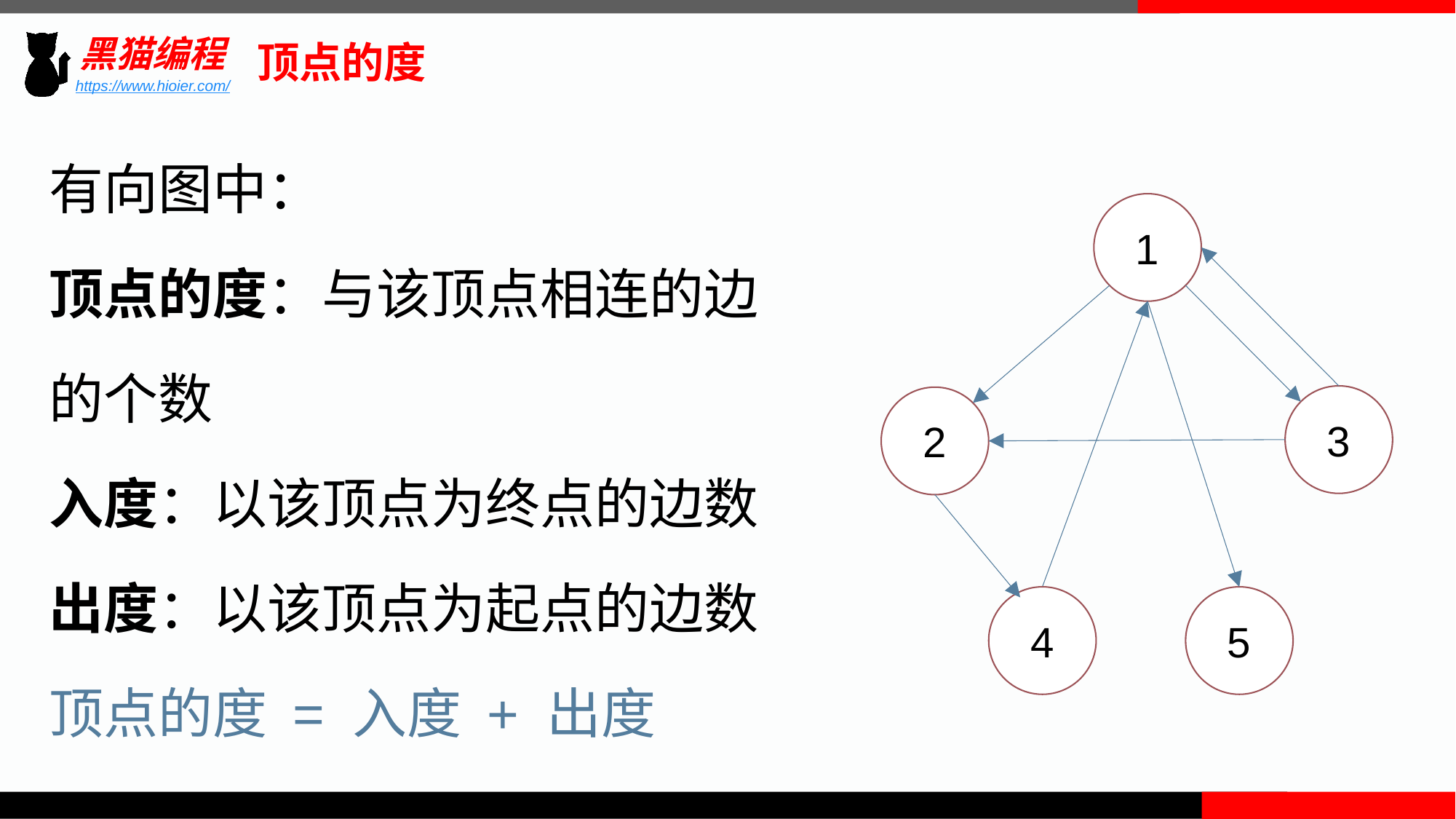

顶点的度
有向图中：
顶点的度：与该顶点相连的边的个数
入度：以该顶点为终点的边数
出度：以该顶点为起点的边数
顶点的度 = 入度 + 出度
1
3
2
4
5